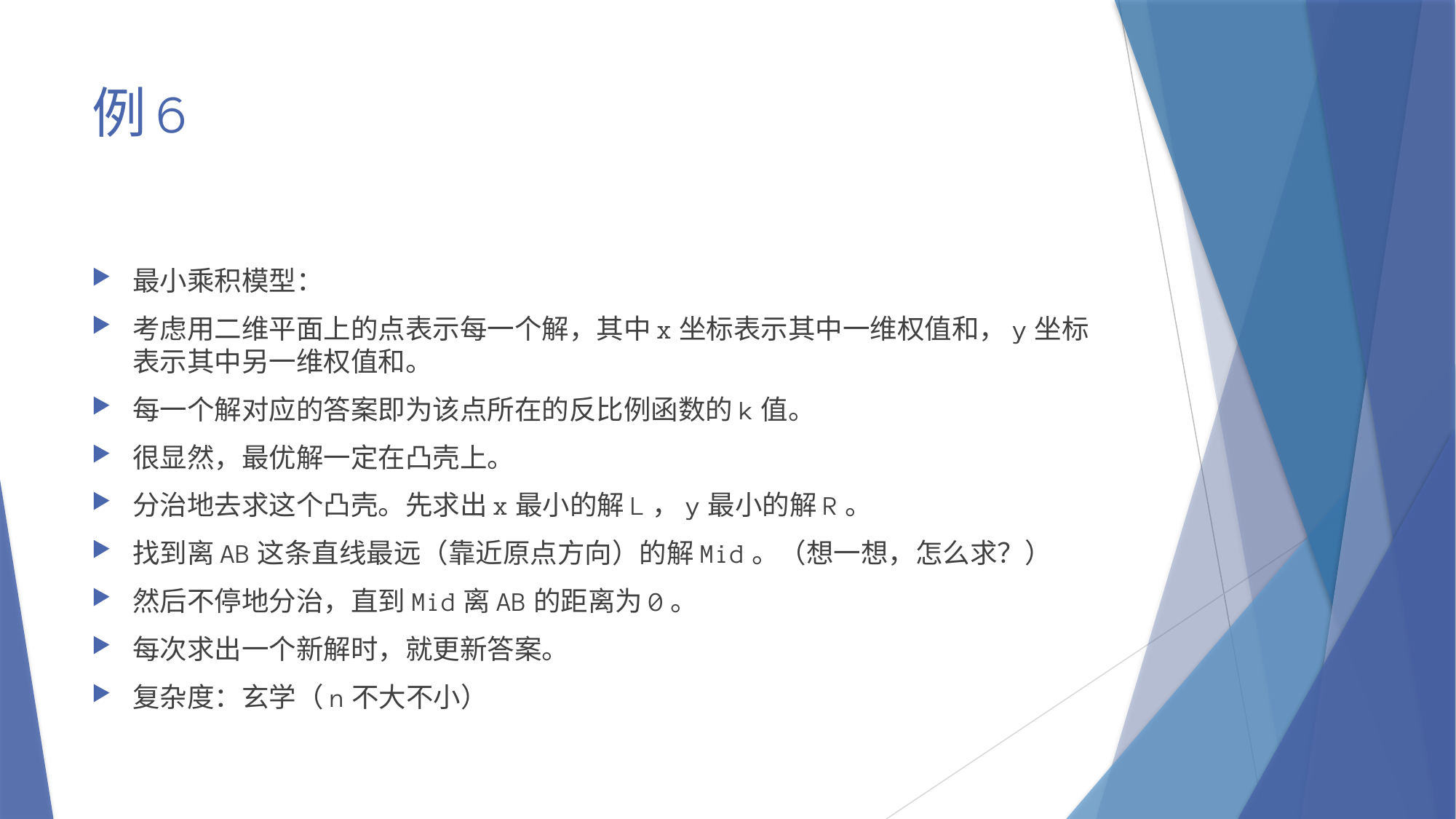

# 例6
最小乘积模型：
考虑用二维平面上的点表示每一个解，其中x坐标表示其中一维权值和，y坐标表示其中另一维权值和。
每一个解对应的答案即为该点所在的反比例函数的k值。
很显然，最优解一定在凸壳上。
分治地去求这个凸壳。先求出x最小的解L，y最小的解R。
找到离AB这条直线最远（靠近原点方向）的解Mid。（想一想，怎么求？）
然后不停地分治，直到Mid离AB的距离为0。
每次求出一个新解时，就更新答案。
复杂度：玄学（n不大不小）